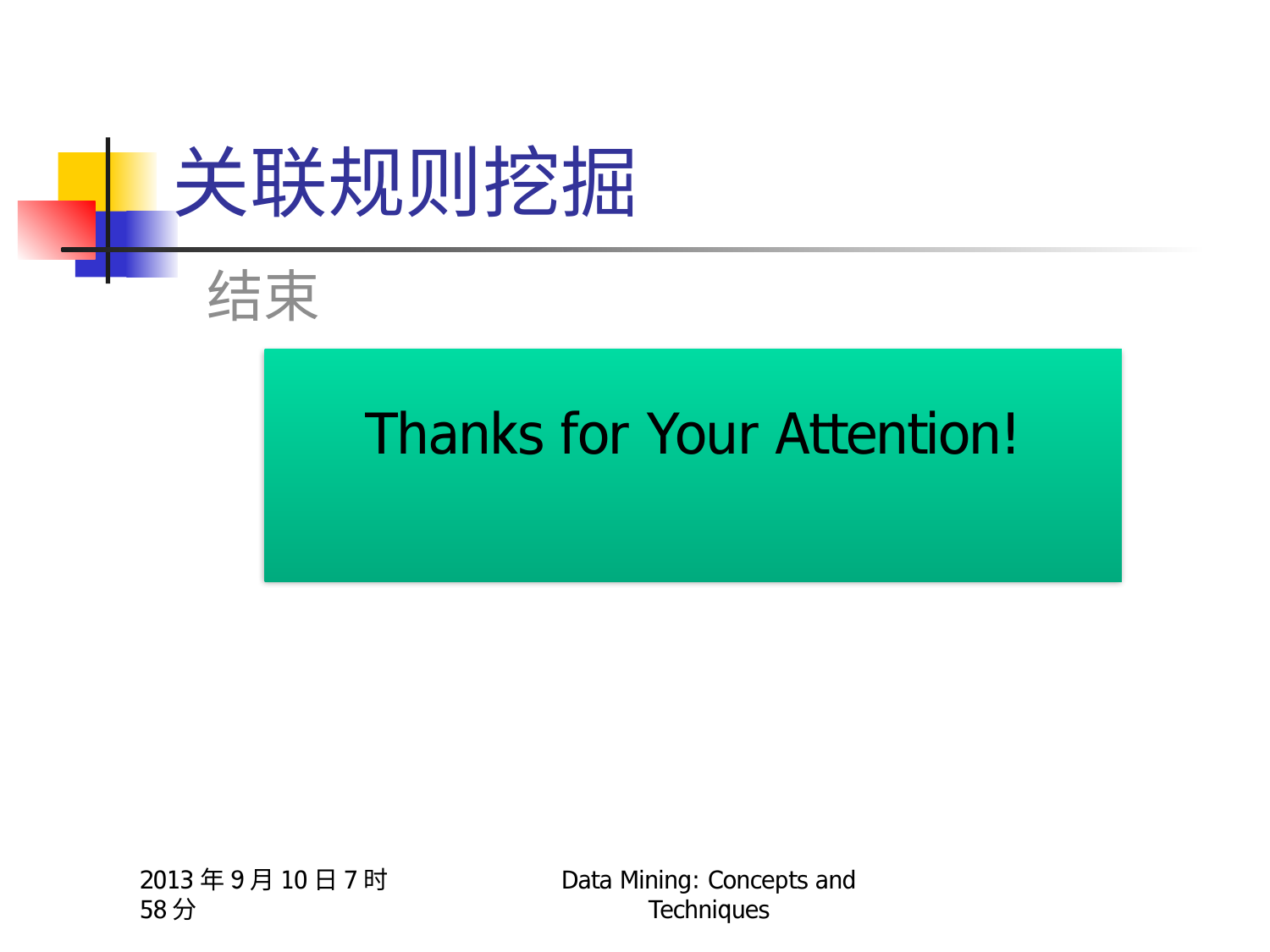

# 关联规则挖掘
结束

Thanks for Your Attention!

2013年9月10日7时58分
Data Mining: Concepts and Techniques